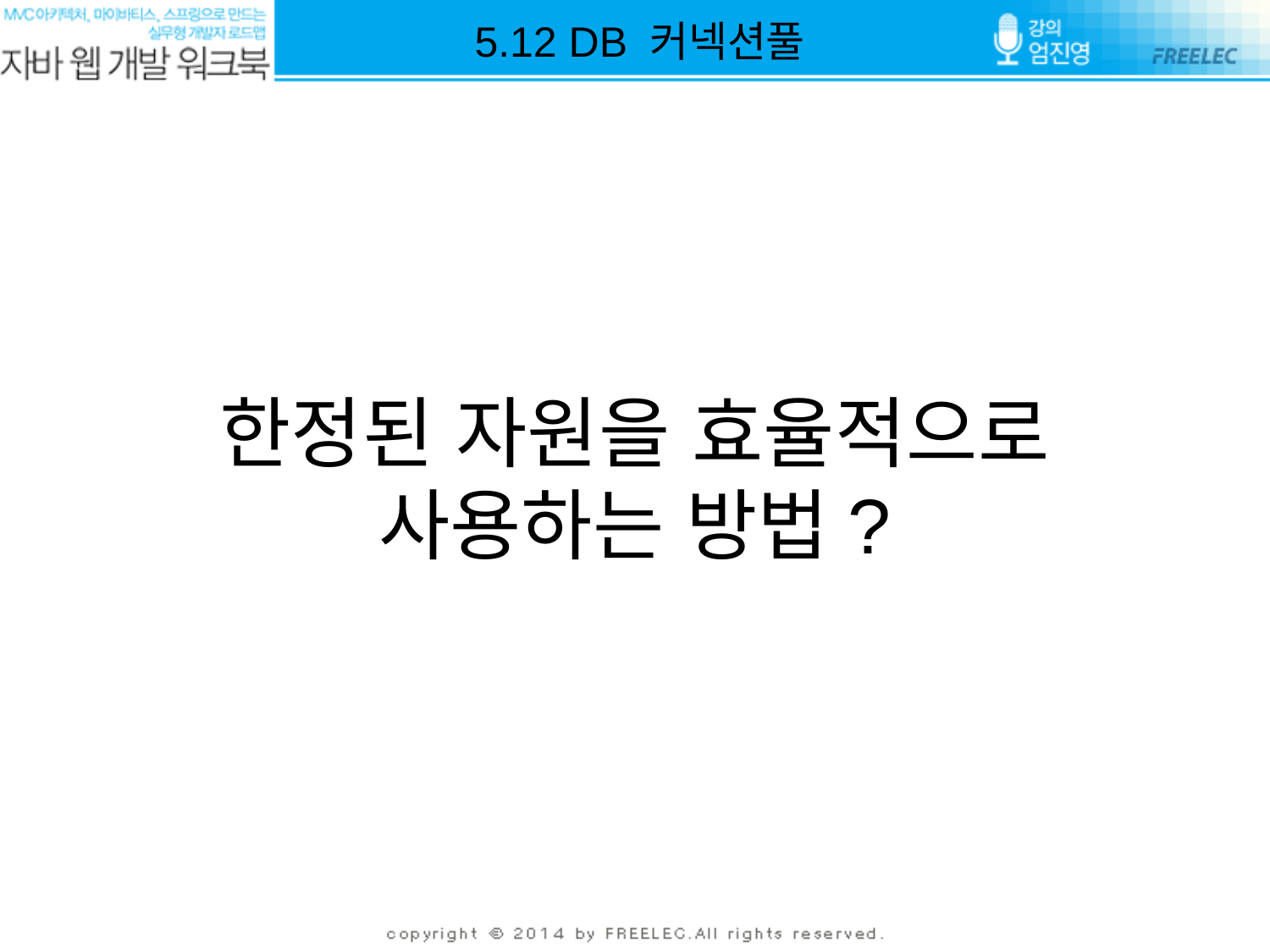

5.12 DB 커넥션풀
한정된 자원을 효율적으로
사용하는 방법?